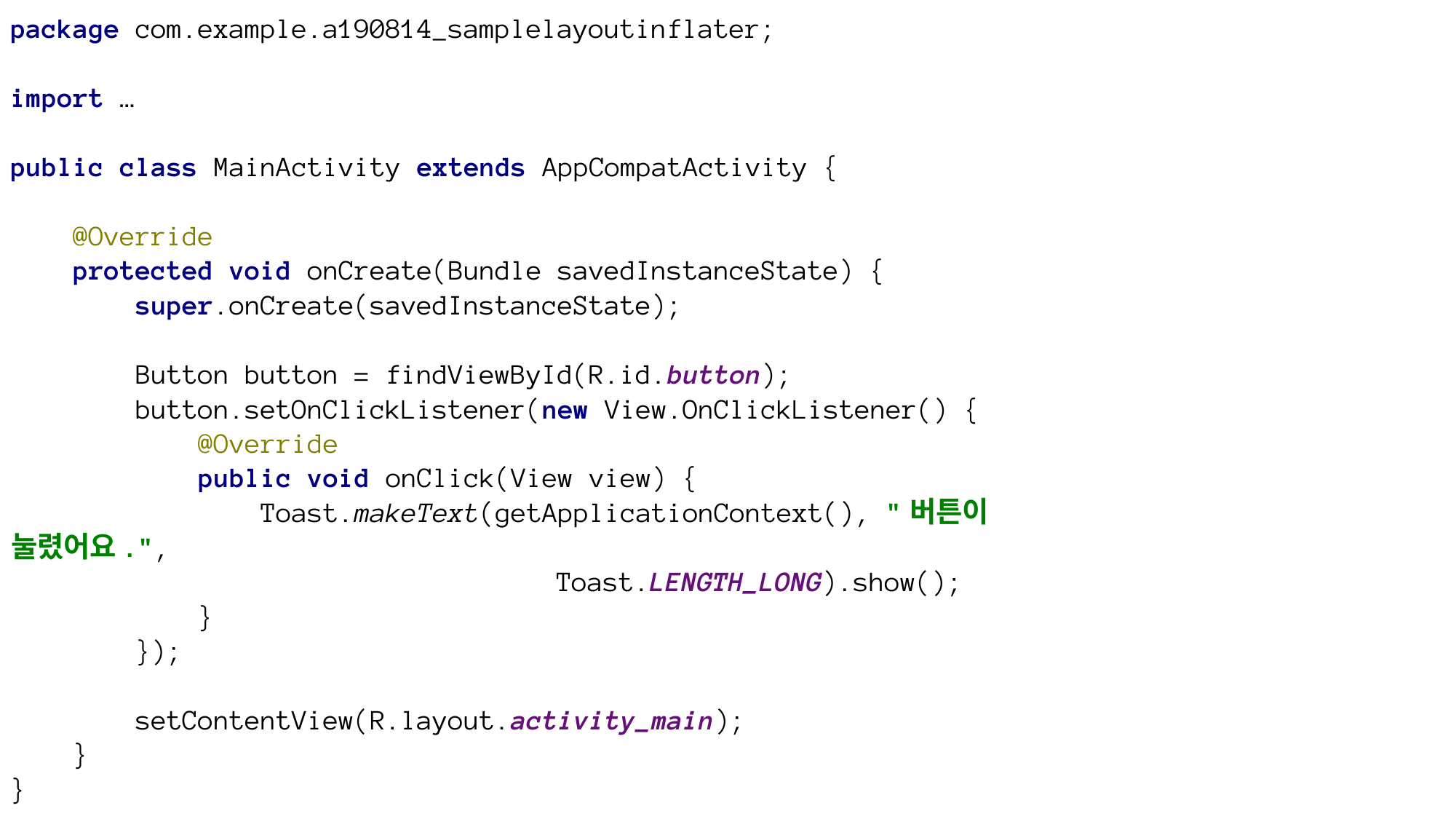

package com.example.a190814_samplelayoutinflater;
import …
public class MainActivity extends AppCompatActivity {
    @Override
    protected void onCreate(Bundle savedInstanceState) {
        super.onCreate(savedInstanceState);
        Button button = findViewById(R.id.button);
        button.setOnClickListener(new View.OnClickListener() {
            @Override
            public void onClick(View view) {
                Toast.makeText(getApplicationContext(), "버튼이 눌렸어요.",
					Toast.LENGTH_LONG).show();
            }
        });
        setContentView(R.layout.activity_main);
    }
}